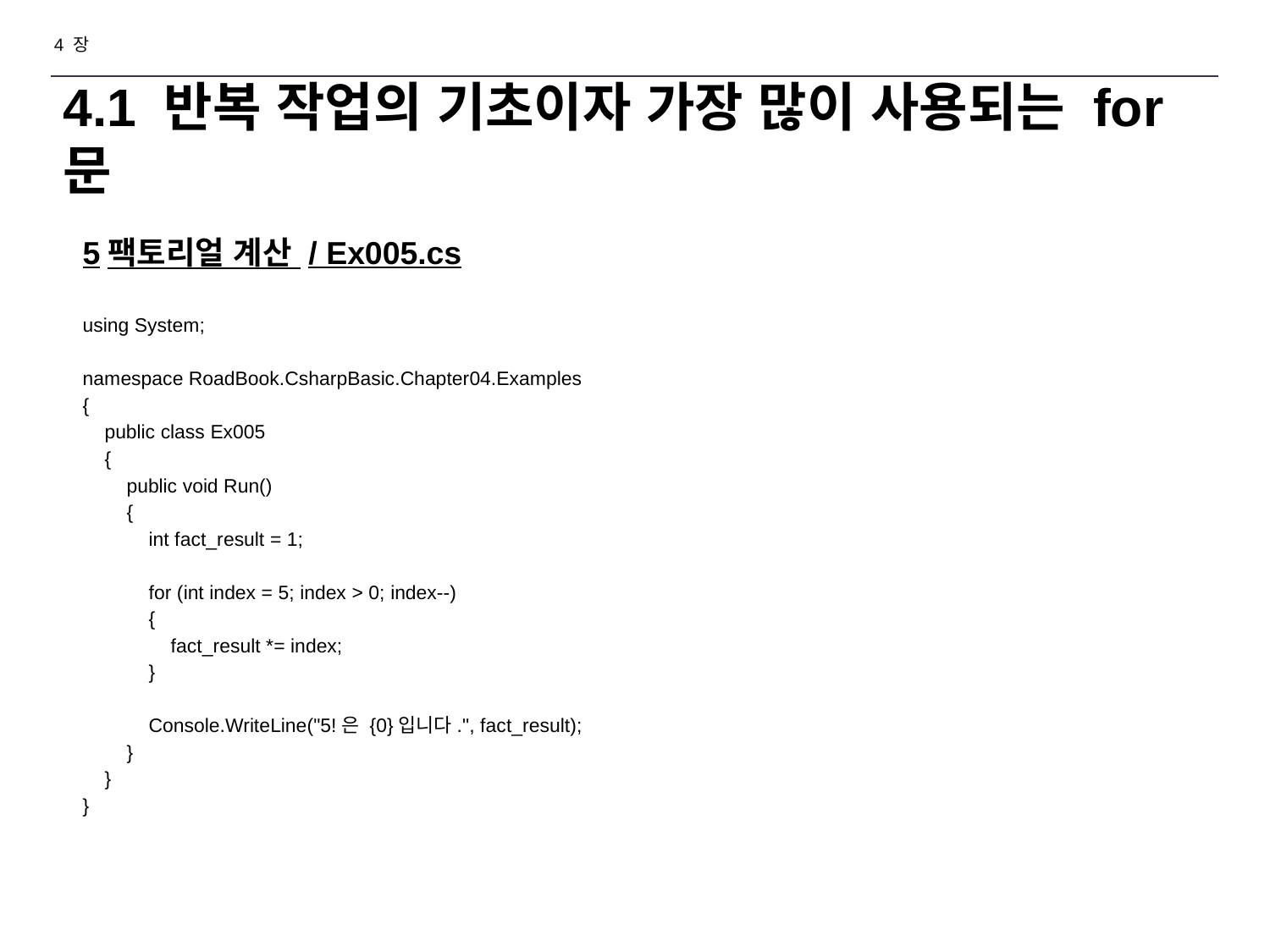

4 장
# 4.1 반복 작업의 기초이자 가장 많이 사용되는 for문
5팩토리얼 계산 / Ex005.cs

using System;

namespace RoadBook.CsharpBasic.Chapter04.Examples
{
    public class Ex005
    {
        public void Run()
        {
            int fact_result = 1;

            for (int index = 5; index > 0; index--)
            {
                fact_result *= index;
            }

            Console.WriteLine("5!은 {0}입니다.", fact_result);
        }
    }
}